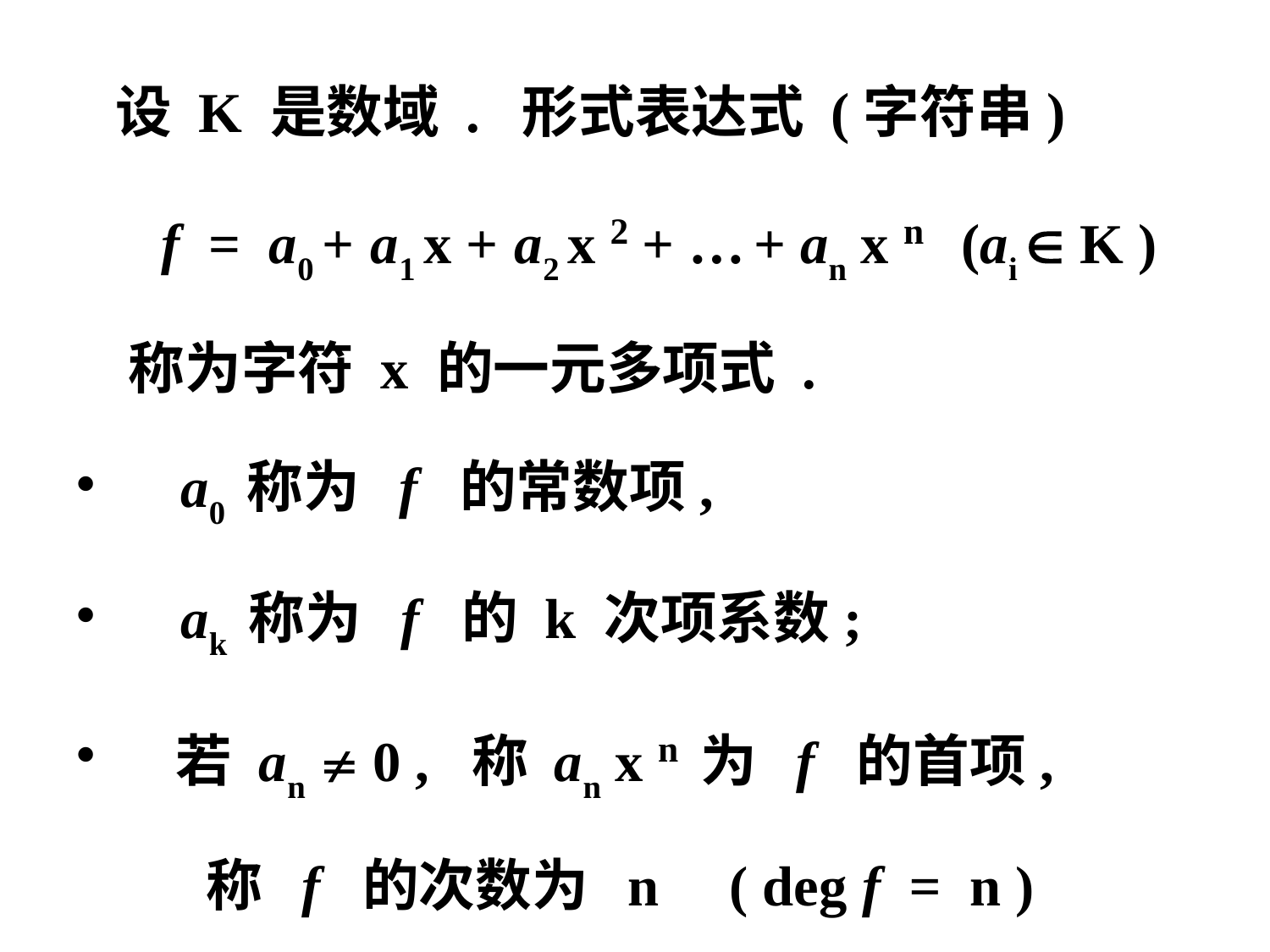

设 K 是数域 .  形式表达式 (字符串)
      f  =  a0 +  a1 x +  a2 x 2 + … + an x n    (ai ∈ K )
   称为字符 x 的一元多项式 .
    a0 称为  f  的常数项,
    ak 称为  f  的 k 次项系数;
   若 an ≠ 0 ,  称 an x n 为  f  的首项,
         称  f  的次数为  n     ( deg f  =  n )